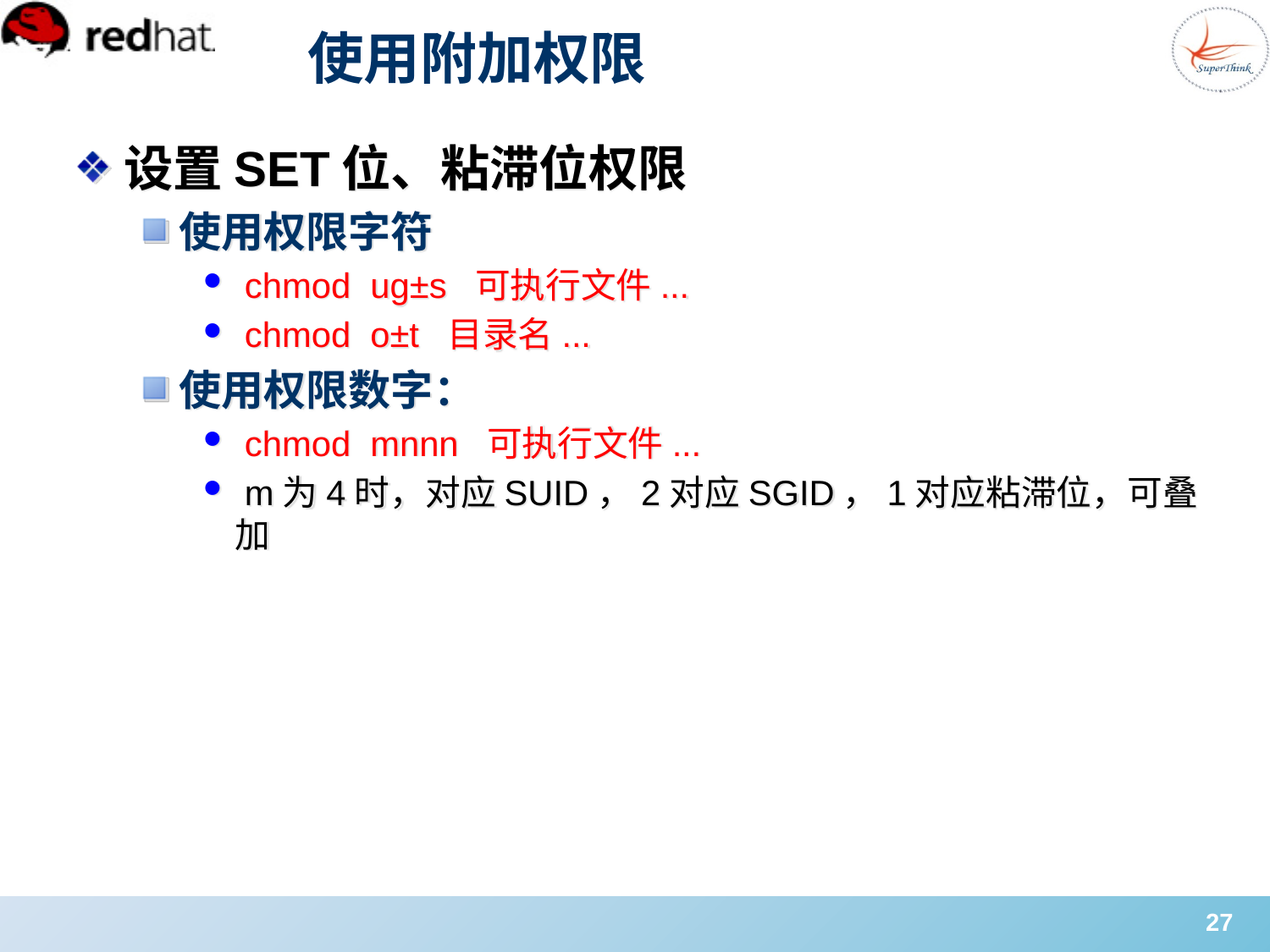

# 使用附加权限
设置SET位、粘滞位权限
使用权限字符
 chmod  ug±s  可执行文件...
 chmod  o±t  目录名...
使用权限数字：
 chmod  mnnn  可执行文件...
 m为4时，对应SUID，2对应SGID，1对应粘滞位，可叠加
27